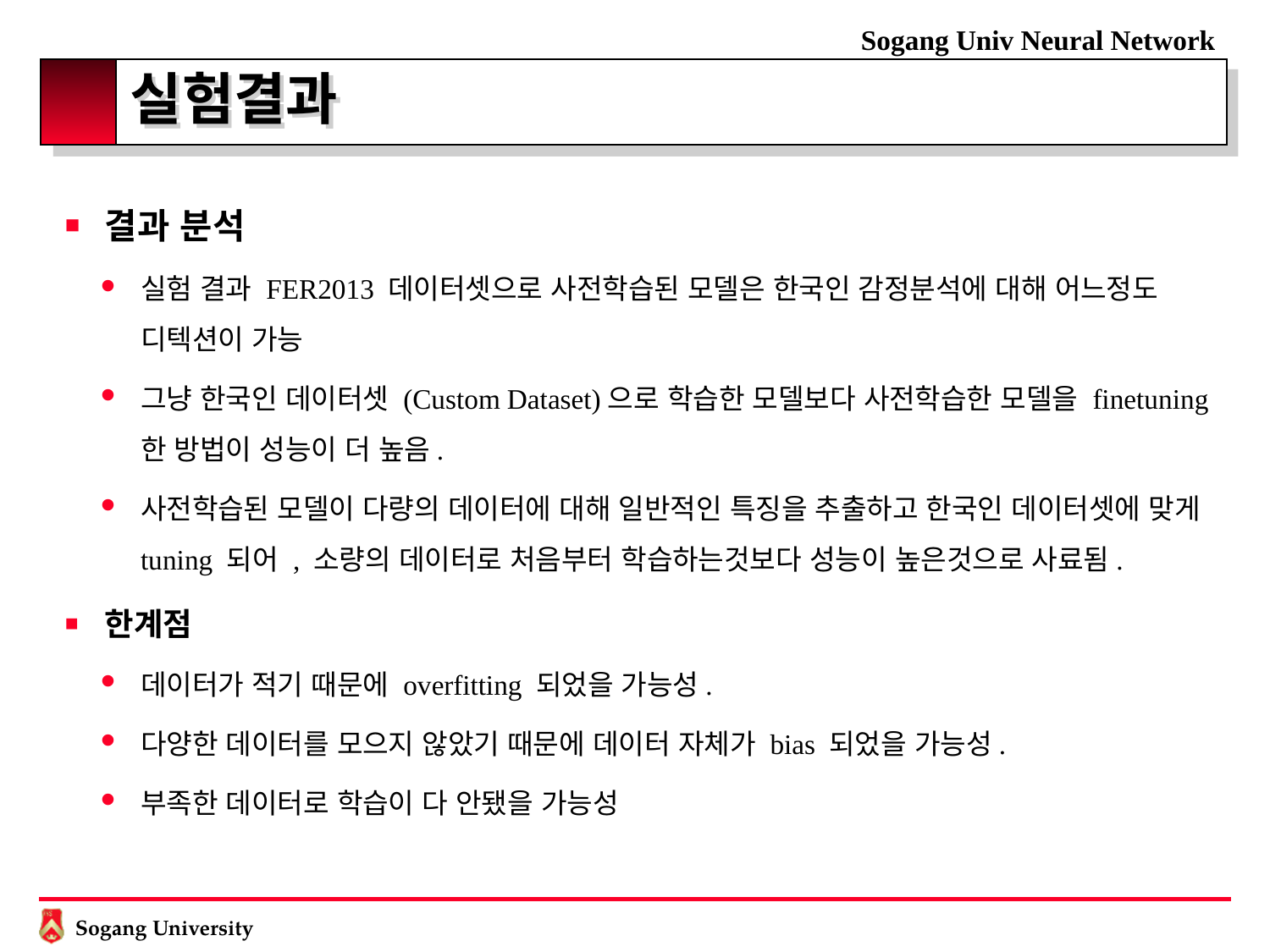

# 실험결과
결과 분석
실험 결과 FER2013 데이터셋으로 사전학습된 모델은 한국인 감정분석에 대해 어느정도 디텍션이 가능
그냥 한국인 데이터셋 (Custom Dataset)으로 학습한 모델보다 사전학습한 모델을 finetuning한 방법이 성능이 더 높음.
사전학습된 모델이 다량의 데이터에 대해 일반적인 특징을 추출하고 한국인 데이터셋에 맞게 tuning 되어 , 소량의 데이터로 처음부터 학습하는것보다 성능이 높은것으로 사료됨.
한계점
데이터가 적기 때문에 overfitting 되었을 가능성.
다양한 데이터를 모으지 않았기 때문에 데이터 자체가 bias 되었을 가능성.
부족한 데이터로 학습이 다 안됐을 가능성